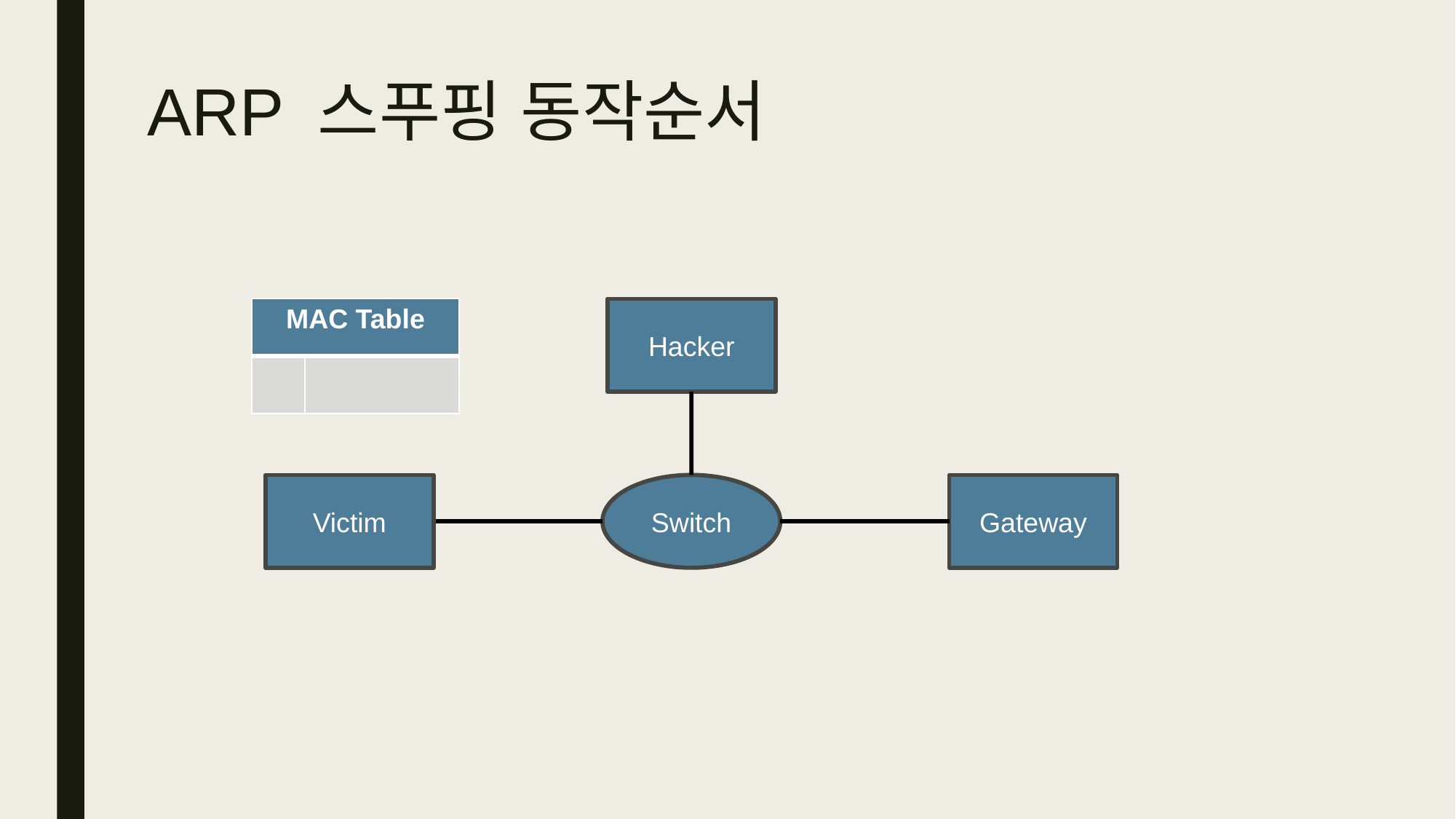

# ARP 스푸핑 동작순서
| MAC Table |  |
| --- | --- |
|  |  |
Hacker
ARP Request
Victim
Switch
Gateway